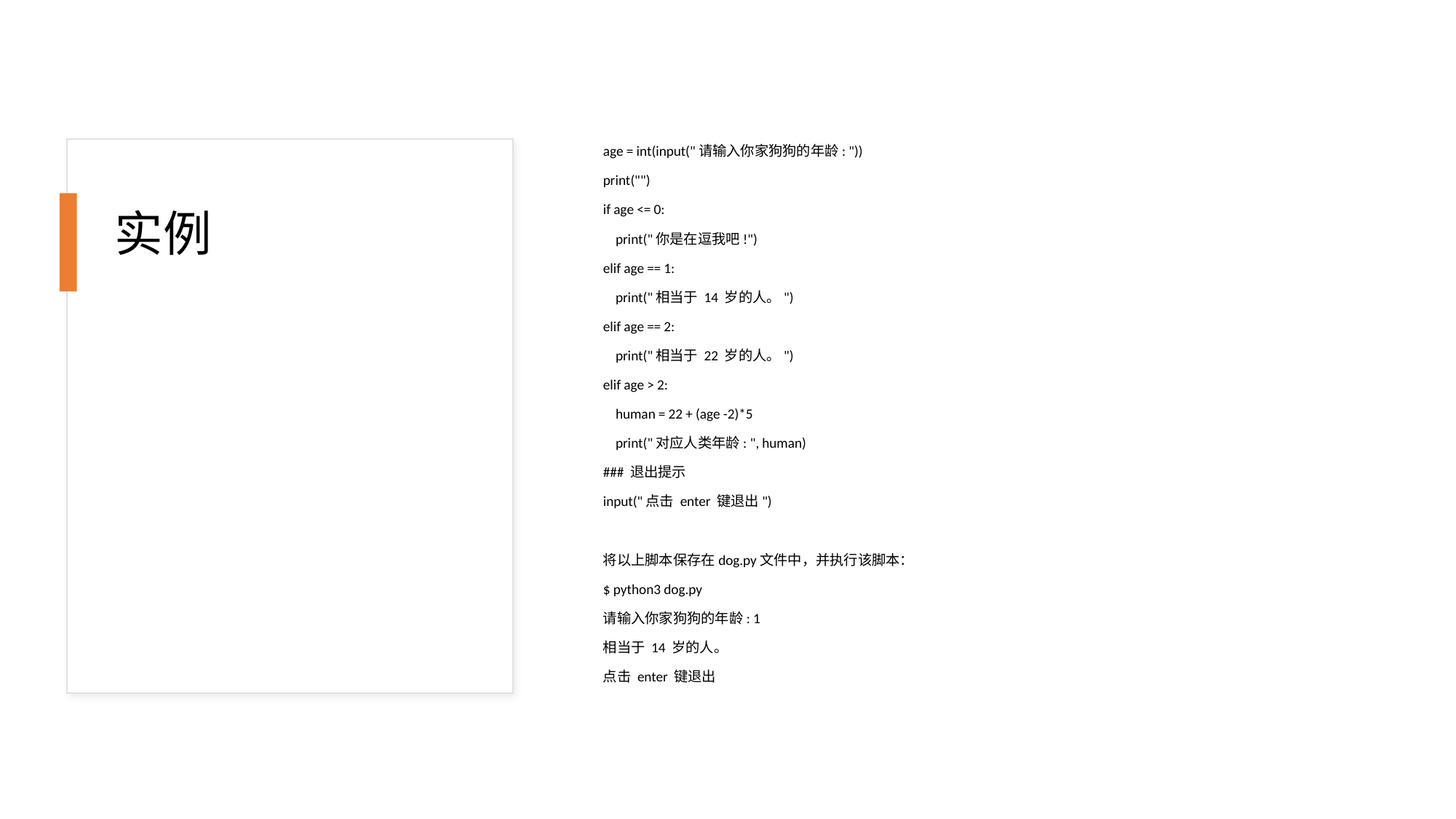

age = int(input("请输入你家狗狗的年龄: "))
print("")
if age <= 0:
    print("你是在逗我吧!")
elif age == 1:
    print("相当于 14 岁的人。")
elif age == 2:
    print("相当于 22 岁的人。")
elif age > 2:
    human = 22 + (age -2)*5
    print("对应人类年龄: ", human)
### 退出提示
input("点击 enter 键退出")

将以上脚本保存在dog.py文件中，并执行该脚本：
$ python3 dog.py
请输入你家狗狗的年龄: 1
相当于 14 岁的人。
点击 enter 键退出

# 实例